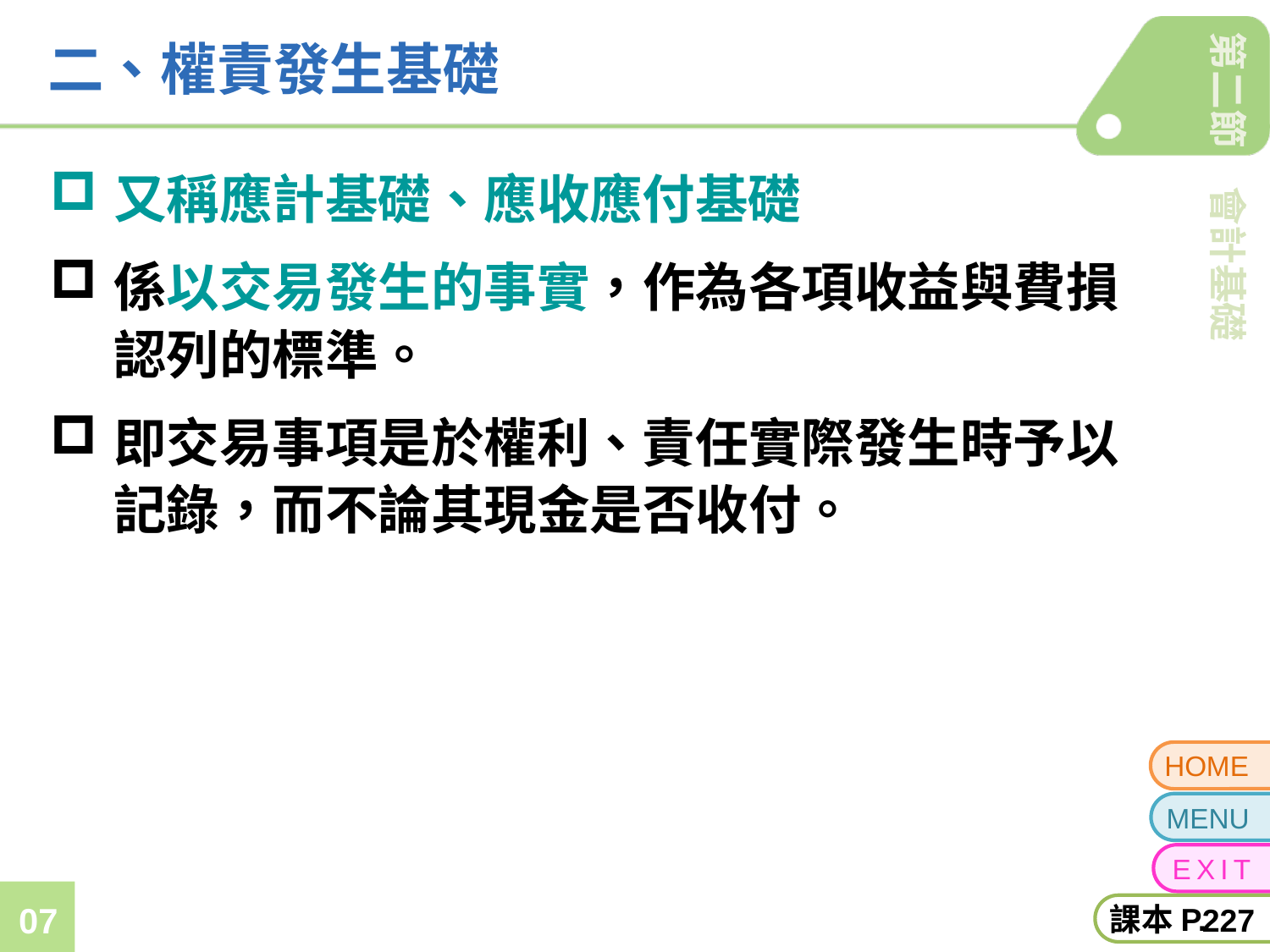

# 二、權責發生基礎
又稱應計基礎、應收應付基礎
係以交易發生的事實，作為各項收益與費損認列的標準。
即交易事項是於權利、責任實際發生時予以記錄，而不論其現金是否收付。
227